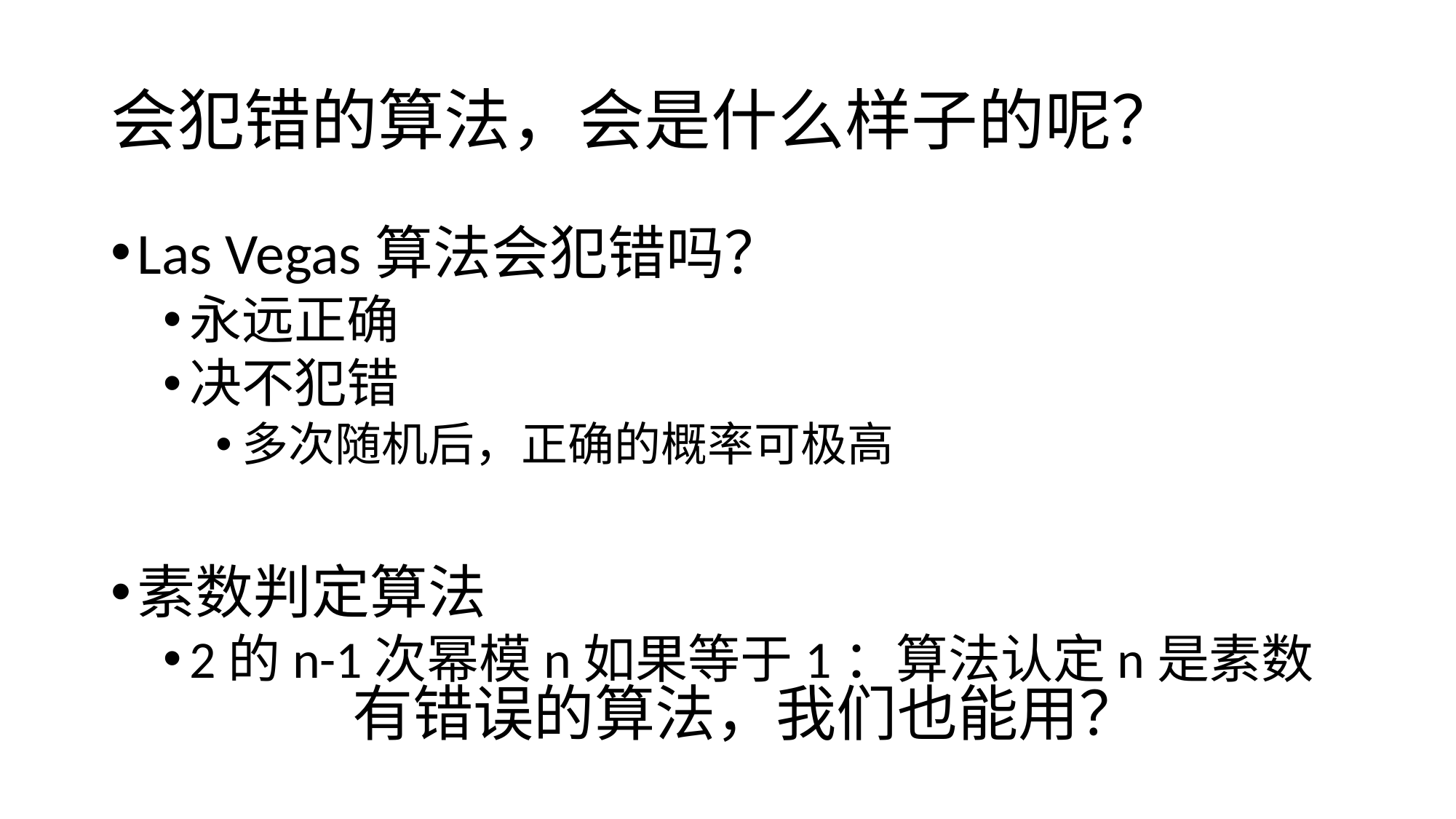

# 会犯错的算法，会是什么样子的呢？
Las Vegas算法会犯错吗？
永远正确
决不犯错
多次随机后，正确的概率可极高

素数判定算法
2的n-1次幂模n如果等于1：算法认定n是素数
有错误的算法，我们也能用？